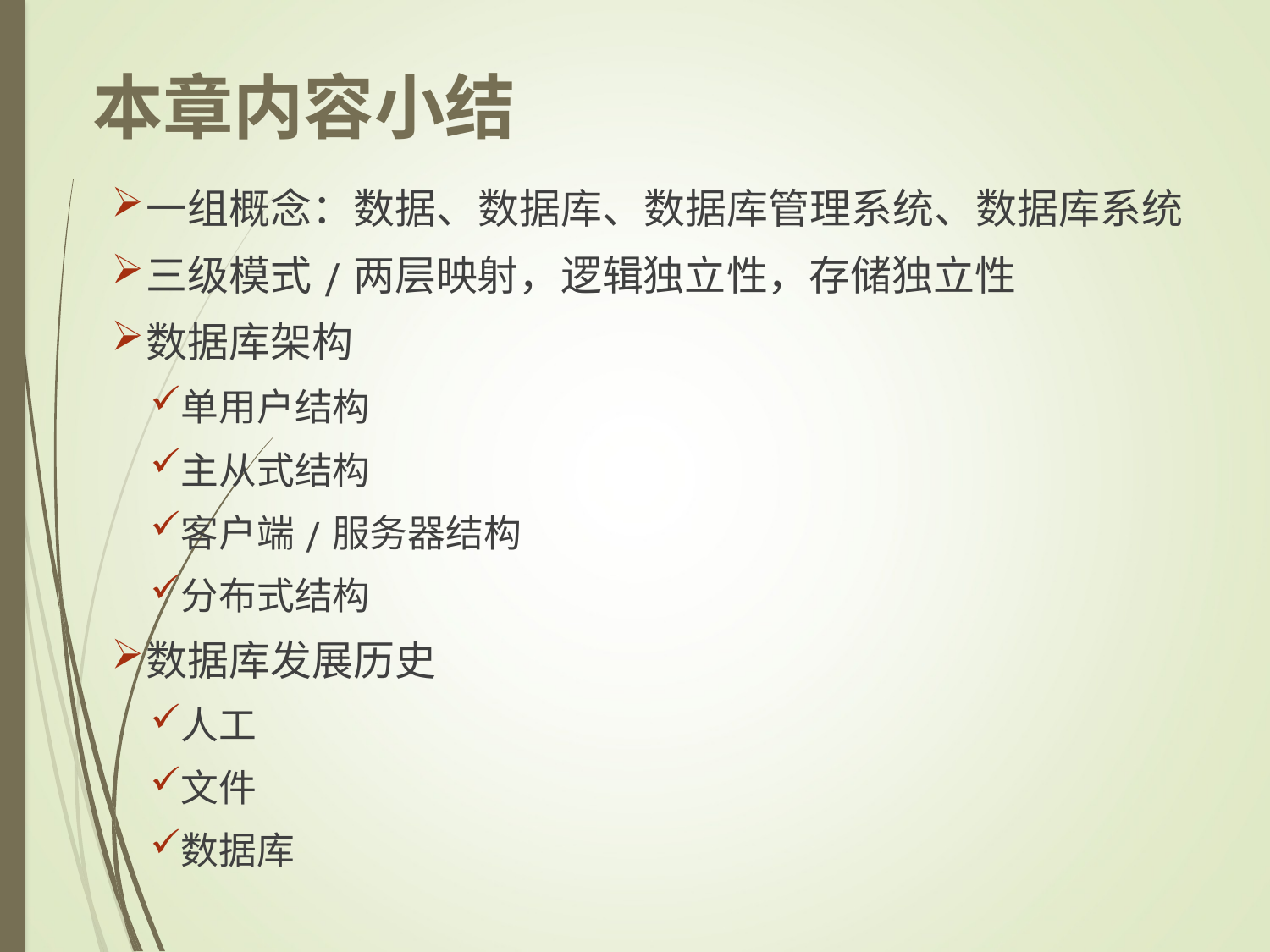

本章内容小结
一组概念：数据、数据库、数据库管理系统、数据库系统
三级模式/两层映射，逻辑独立性，存储独立性
数据库架构
单用户结构
主从式结构
客户端/服务器结构
分布式结构
数据库发展历史
人工
文件
数据库